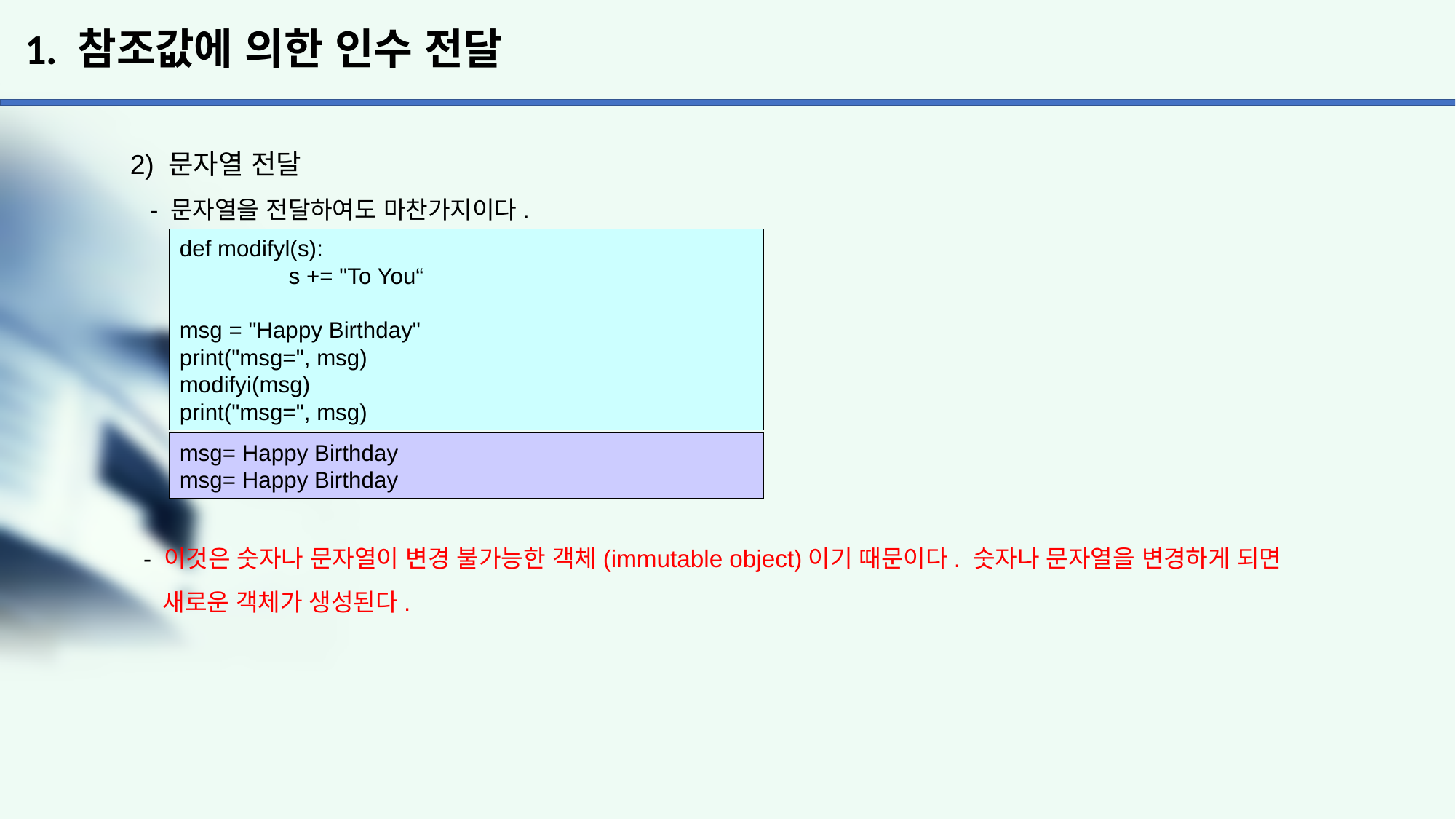

# 1. 참조값에 의한 인수 전달
2) 문자열 전달
   - 문자열을 전달하여도 마찬가지이다.

  - 이것은 숫자나 문자열이 변경 불가능한 객체(immutable object)이기 때문이다. 숫자나 문자열을 변경하게 되면
    새로운 객체가 생성된다.
def modifyl(s):
	s += "To You“

msg = "Happy Birthday"
print("msg=", msg)
modifyi(msg)
print("msg=", msg)
msg= Happy Birthday
msg= Happy Birthday